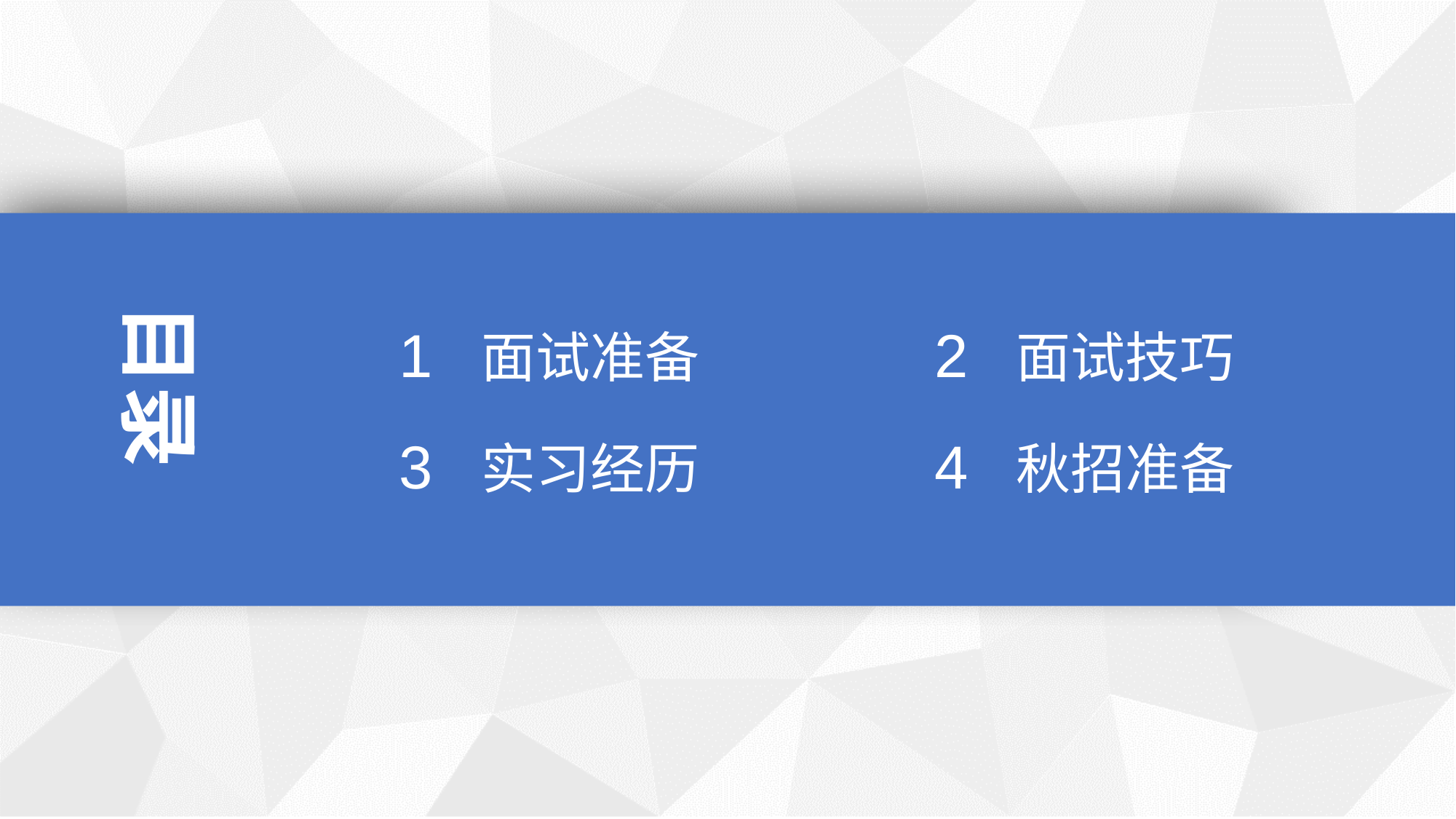

目录
1  面试准备
2  面试技巧
3  实习经历
4  秋招准备